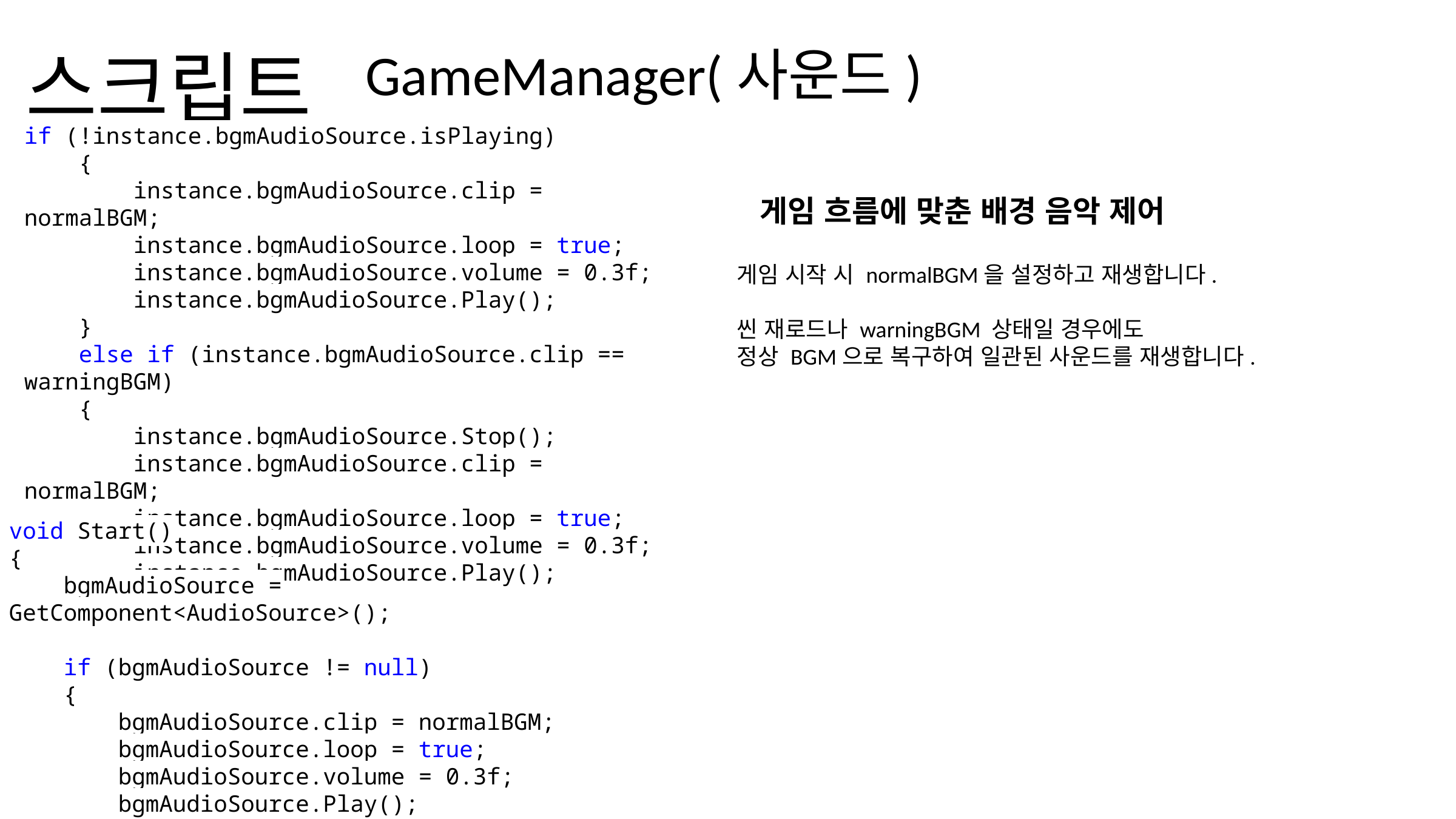

스크립트
GameManager(사운드)
if (!instance.bgmAudioSource.isPlaying)
    {
        instance.bgmAudioSource.clip = normalBGM;
        instance.bgmAudioSource.loop = true;
        instance.bgmAudioSource.volume = 0.3f;
        instance.bgmAudioSource.Play();
    }
    else if (instance.bgmAudioSource.clip == warningBGM)
    {
        instance.bgmAudioSource.Stop();
        instance.bgmAudioSource.clip = normalBGM;
        instance.bgmAudioSource.loop = true;
        instance.bgmAudioSource.volume = 0.3f;
        instance.bgmAudioSource.Play();
게임 흐름에 맞춘 배경 음악 제어
게임 시작 시 normalBGM을 설정하고 재생합니다.
씬 재로드나 warningBGM 상태일 경우에도
정상 BGM으로 복구하여 일관된 사운드를 재생합니다.

void Start()
{
    bgmAudioSource = GetComponent<AudioSource>();

    if (bgmAudioSource != null)
    {
        bgmAudioSource.clip = normalBGM;
        bgmAudioSource.loop = true;
        bgmAudioSource.volume = 0.3f;
        bgmAudioSource.Play();